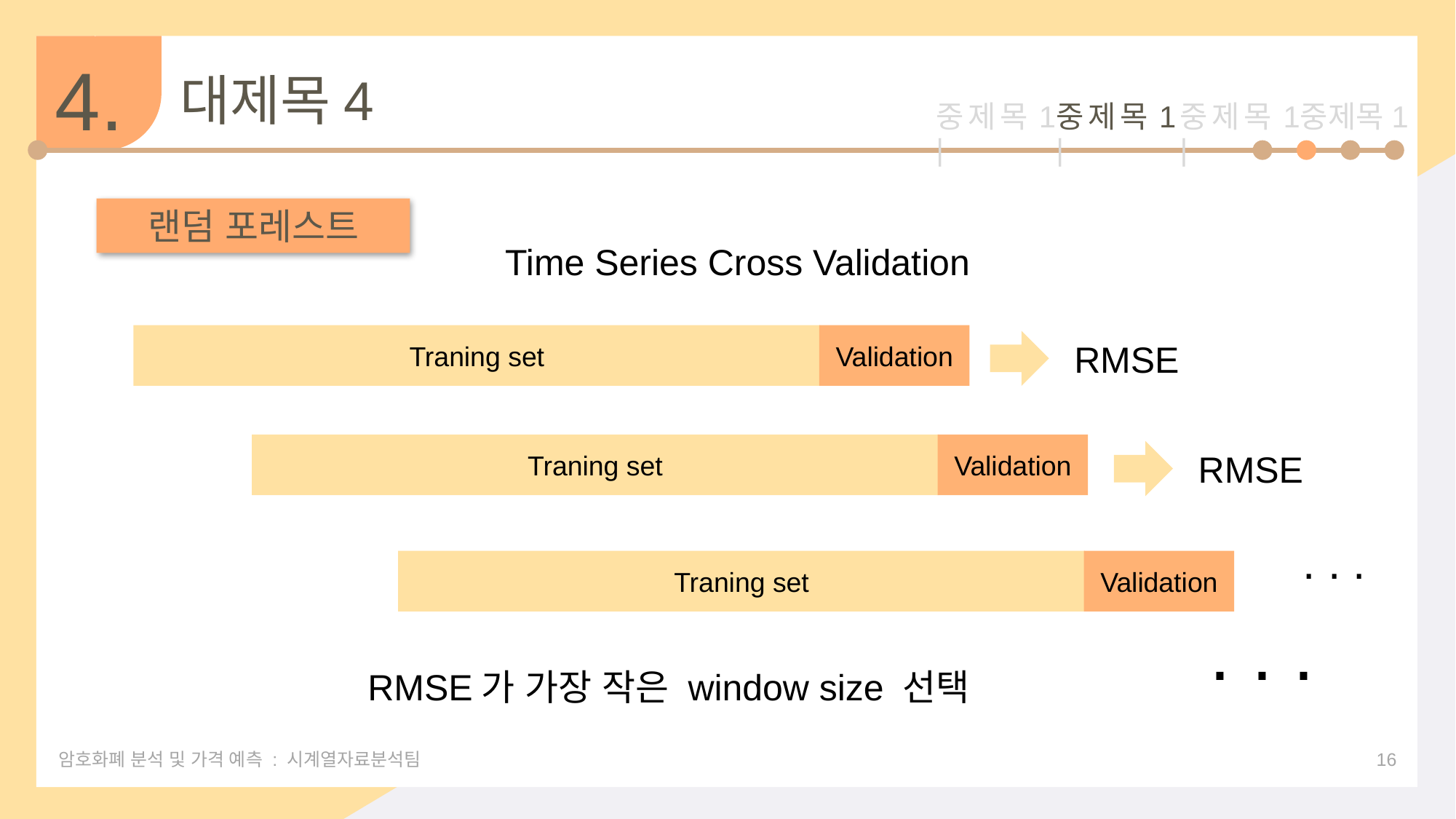

랜덤 포레스트
Time Series Cross Validation
Validation
Traning set

RMSE
Validation
Traning set

RMSE
. . .
Validation
Traning set
. . .
RMSE가 가장 작은 window size 선택
16
암호화폐 분석 및 가격 예측 : 시계열자료분석팀